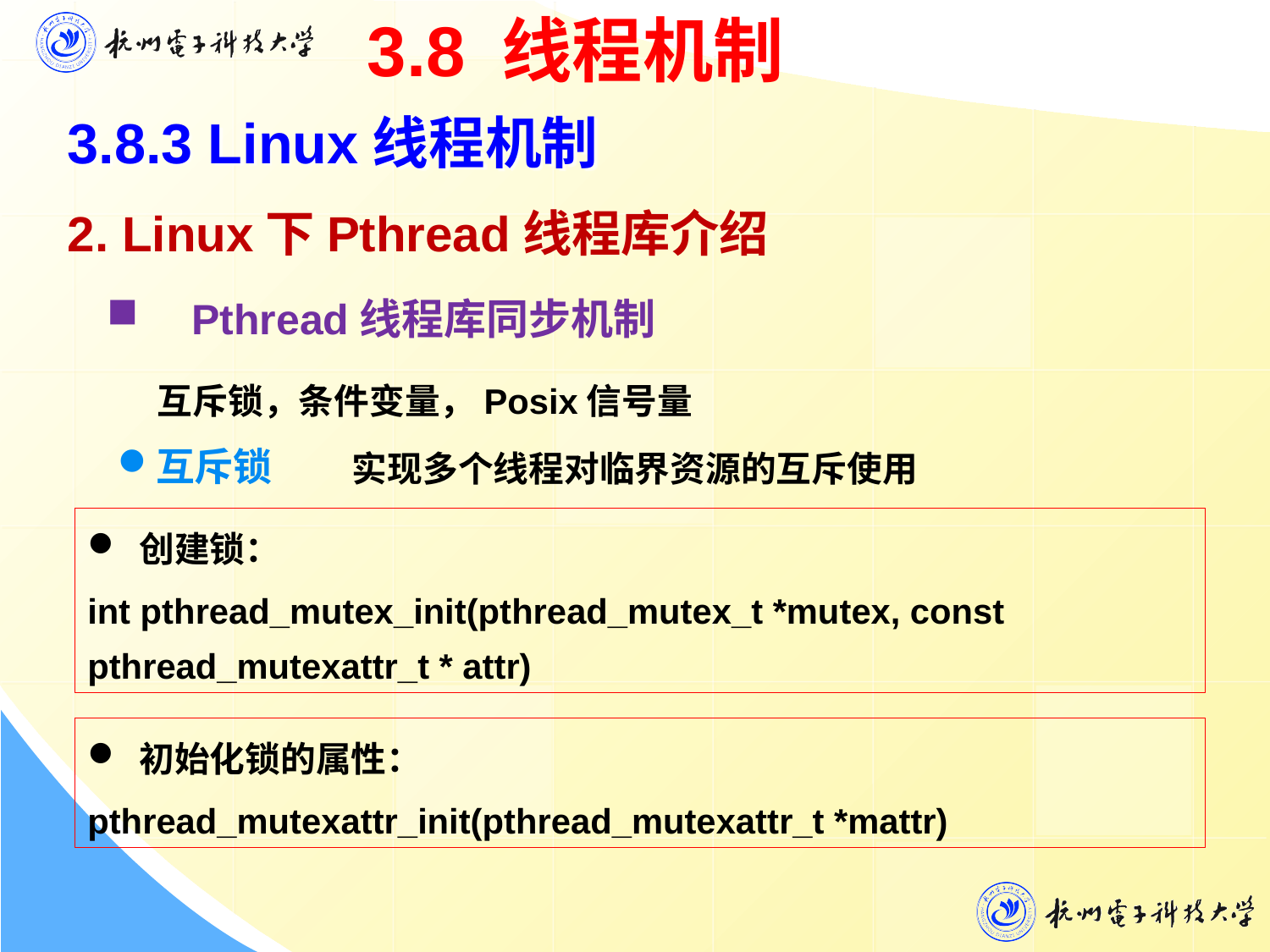

3.8 线程机制
3.8.3 Linux线程机制
2. Linux下Pthread线程库介绍
Pthread线程库同步机制
互斥锁，条件变量，Posix信号量
互斥锁
实现多个线程对临界资源的互斥使用
 创建锁：
int pthread_mutex_init(pthread_mutex_t *mutex, const pthread_mutexattr_t * attr)
 初始化锁的属性：
pthread_mutexattr_init(pthread_mutexattr_t *mattr)